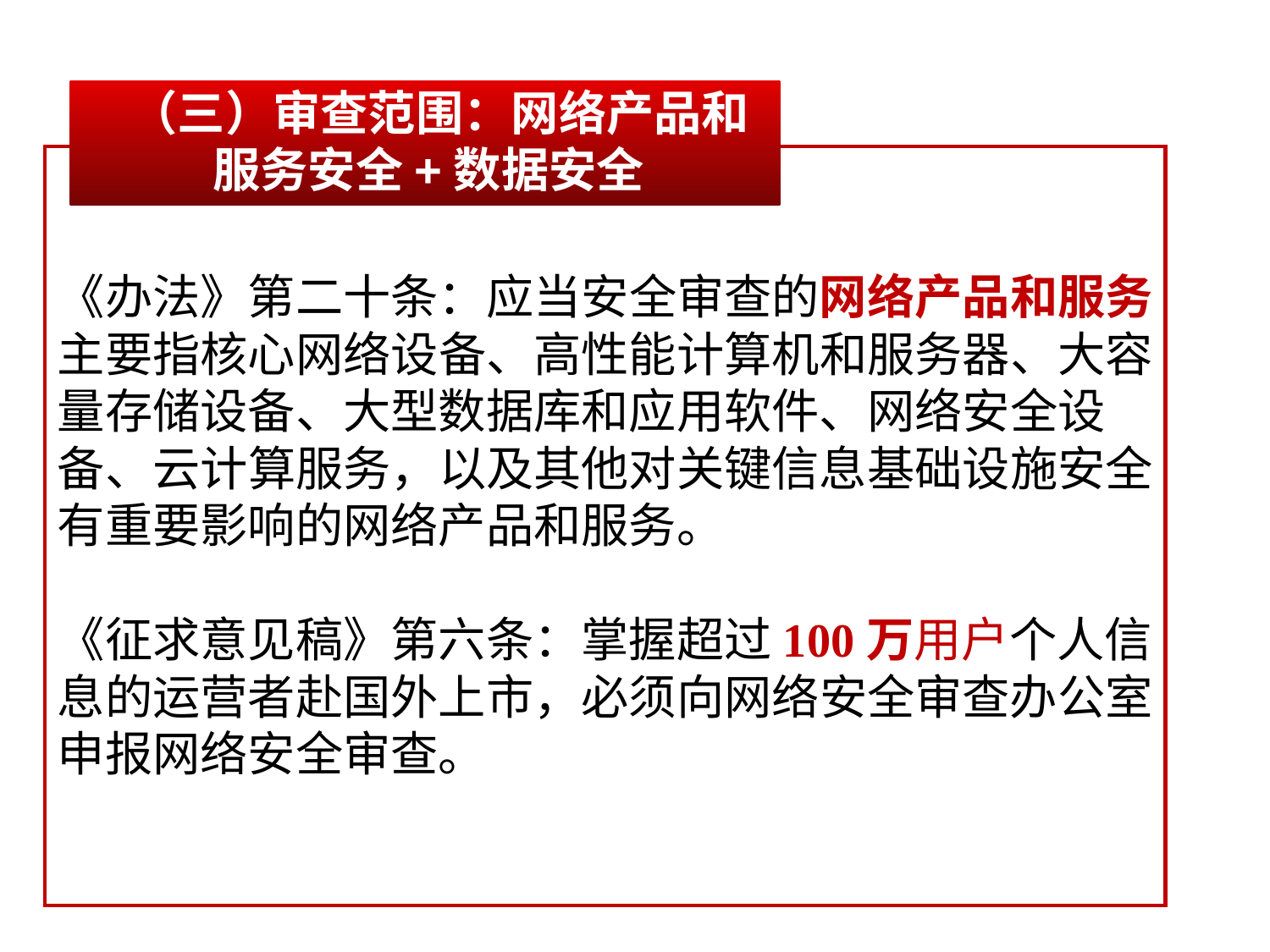

（三）审查范围：网络产品和服务安全+数据安全

《办法》第二十条：应当安全审查的网络产品和服务主要指核心网络设备、高性能计算机和服务器、大容量存储设备、大型数据库和应用软件、网络安全设备、云计算服务，以及其他对关键信息基础设施安全有重要影响的网络产品和服务。

《征求意见稿》第六条：掌握超过100万用户个人信息的运营者赴国外上市，必须向网络安全审查办公室申报网络安全审查。